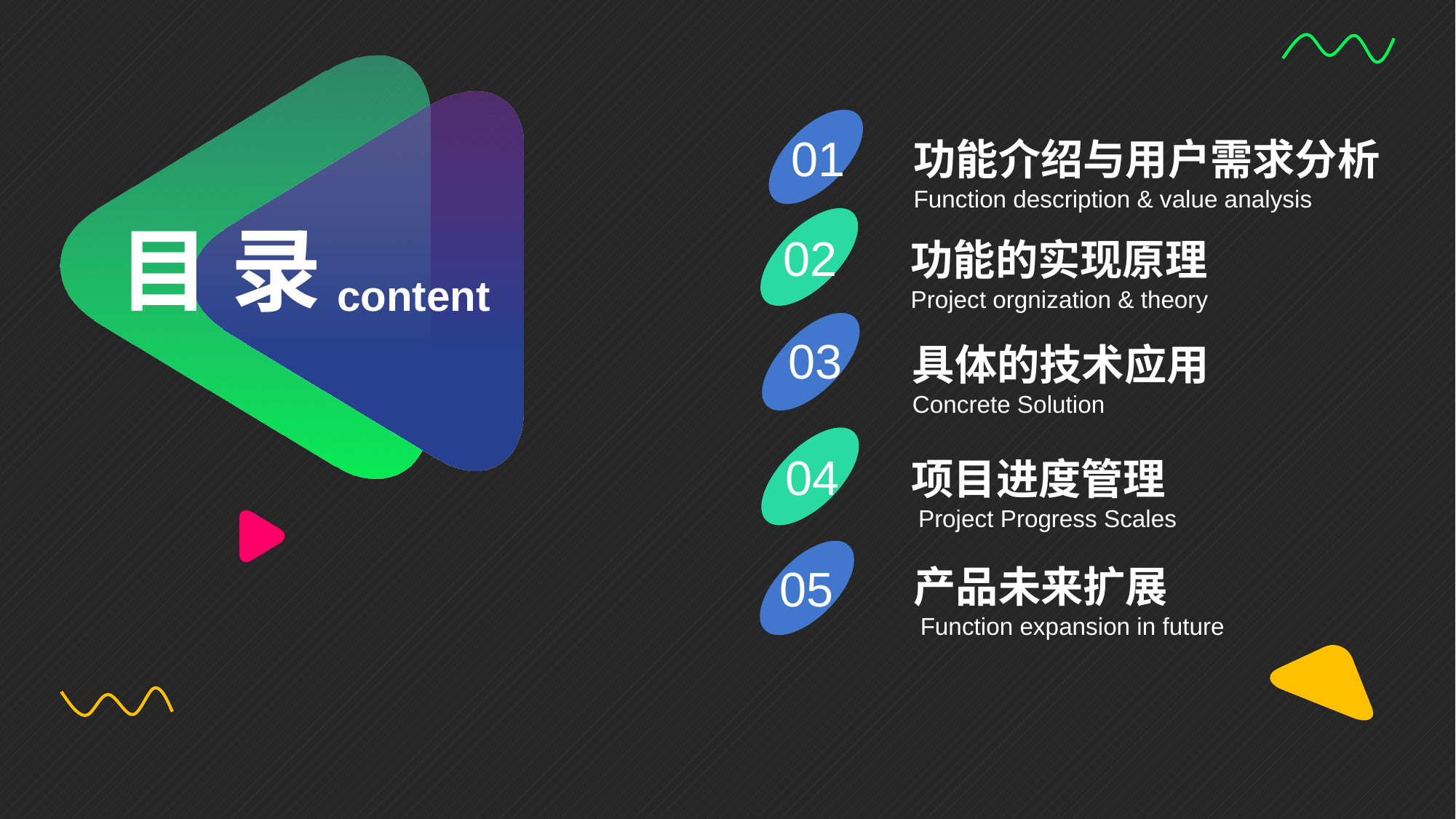

目 录
content
01

功能介绍与用户需求分析Function description & value analysis
02

功能的实现原理
Project orgnization & theory
03

具体的技术应用
Concrete Solution
04

项目进度管理
 Project Progress Scales

05

产品未来扩展
 Function expansion in future